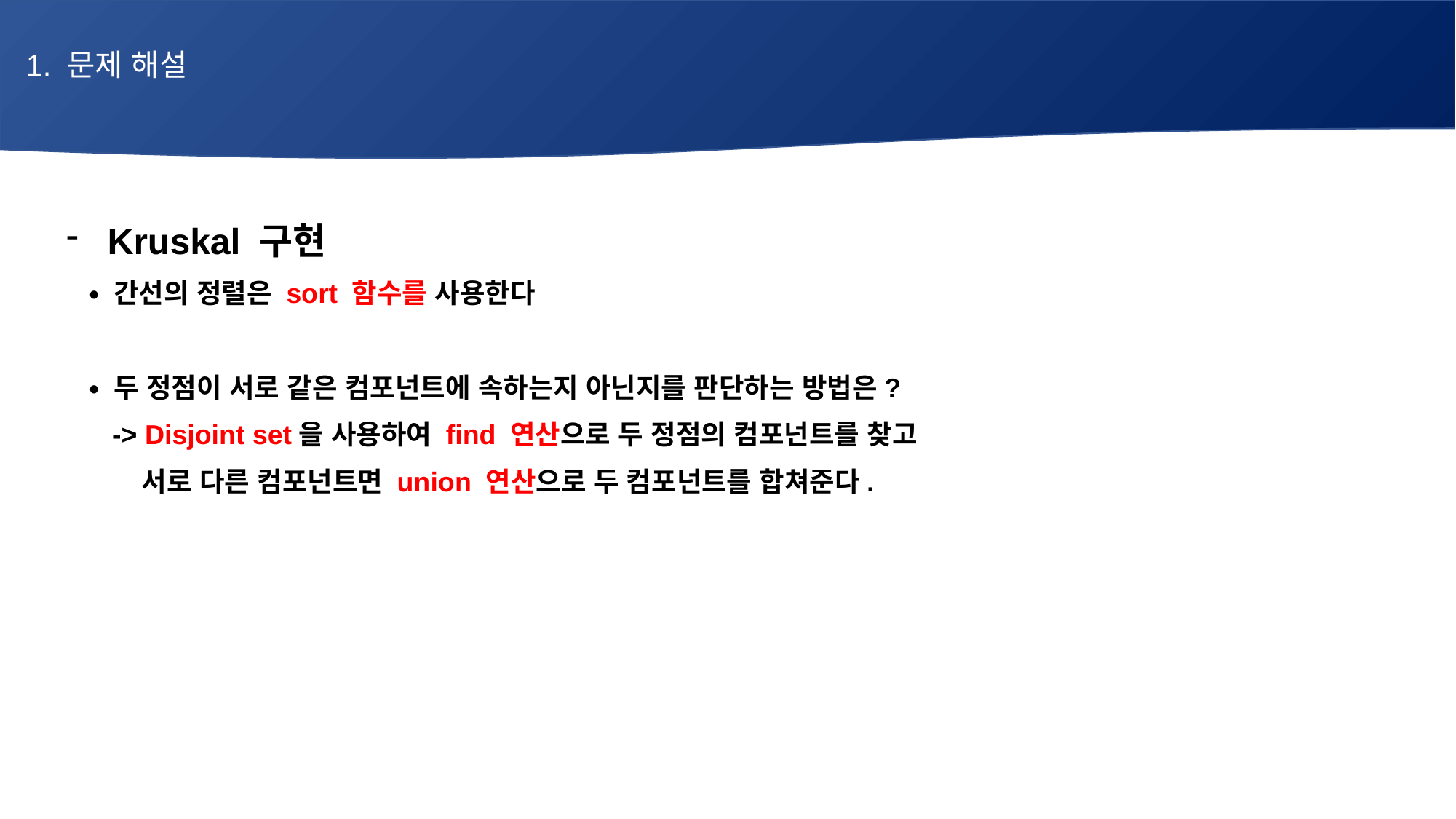

1. 문제 해설
# 매주 1 과제 LV2
Kruskal 구현
   • 간선의 정렬은 sort 함수를 사용한다

   • 두 정점이 서로 같은 컴포넌트에 속하는지 아닌지를 판단하는 방법은?
      -> Disjoint set을 사용하여 find 연산으로 두 정점의 컴포넌트를 찾고
         서로 다른 컴포넌트면 union 연산으로 두 컴포넌트를 합쳐준다.